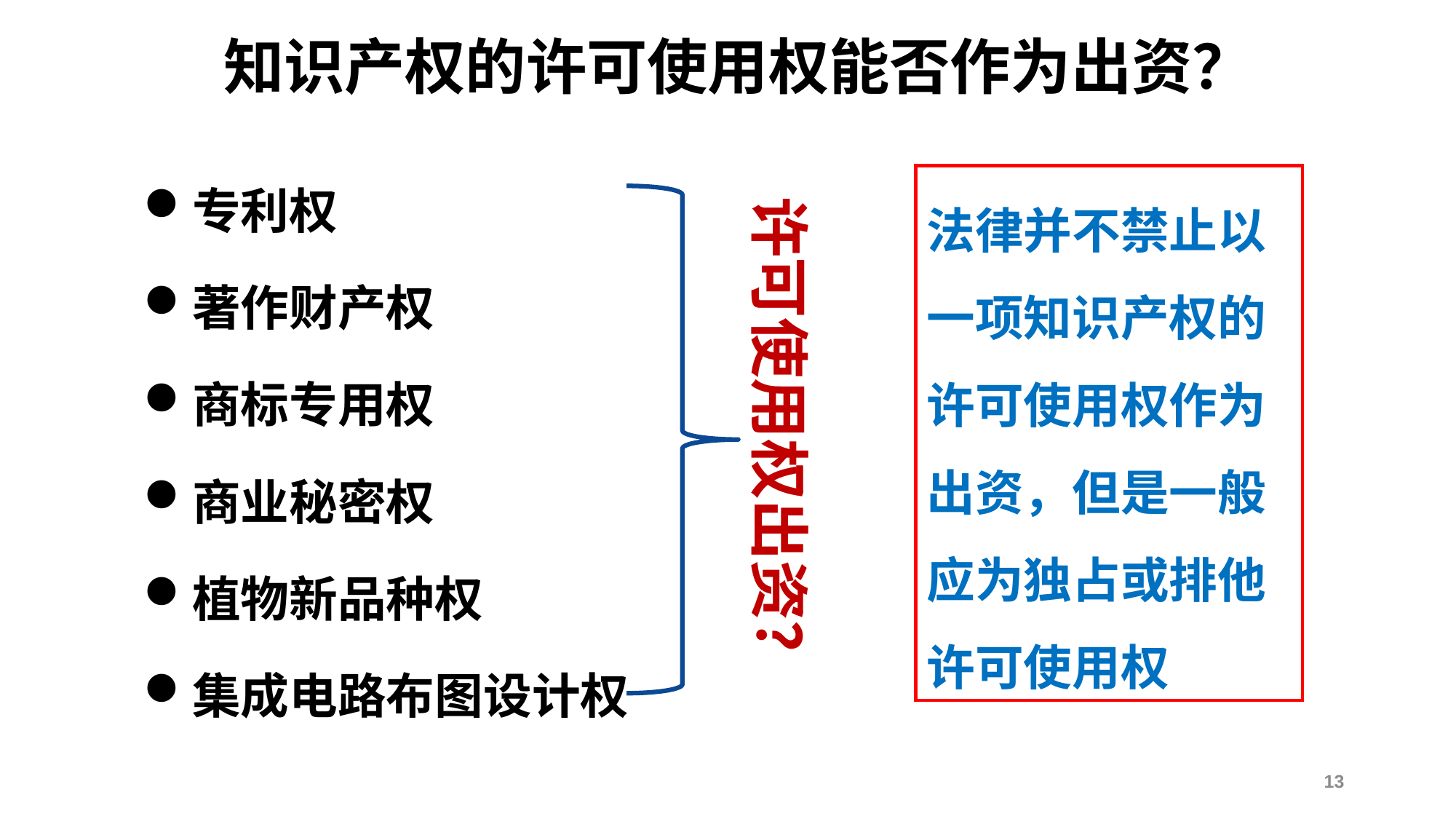

知识产权的许可使用权能否作为出资？
专利权
著作财产权
商标专用权
商业秘密权
植物新品种权
集成电路布图设计权

法律并不禁止以一项知识产权的许可使用权作为出资，但是一般应为独占或排他许可使用权

许可使用权出资？

13